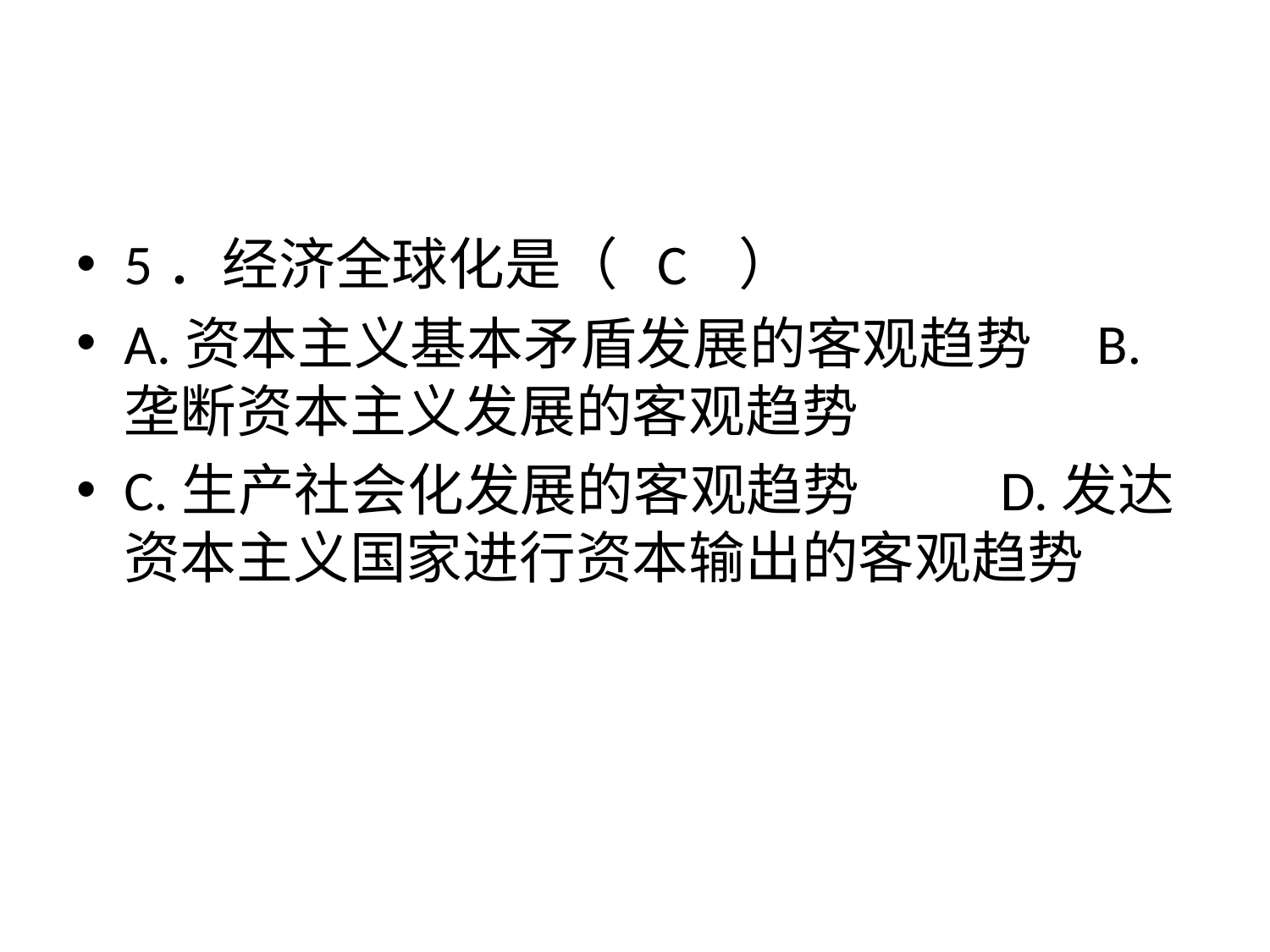

#
5．经济全球化是（  C   ）
A.资本主义基本矛盾发展的客观趋势    B.垄断资本主义发展的客观趋势
C.生产社会化发展的客观趋势          D.发达资本主义国家进行资本输出的客观趋势